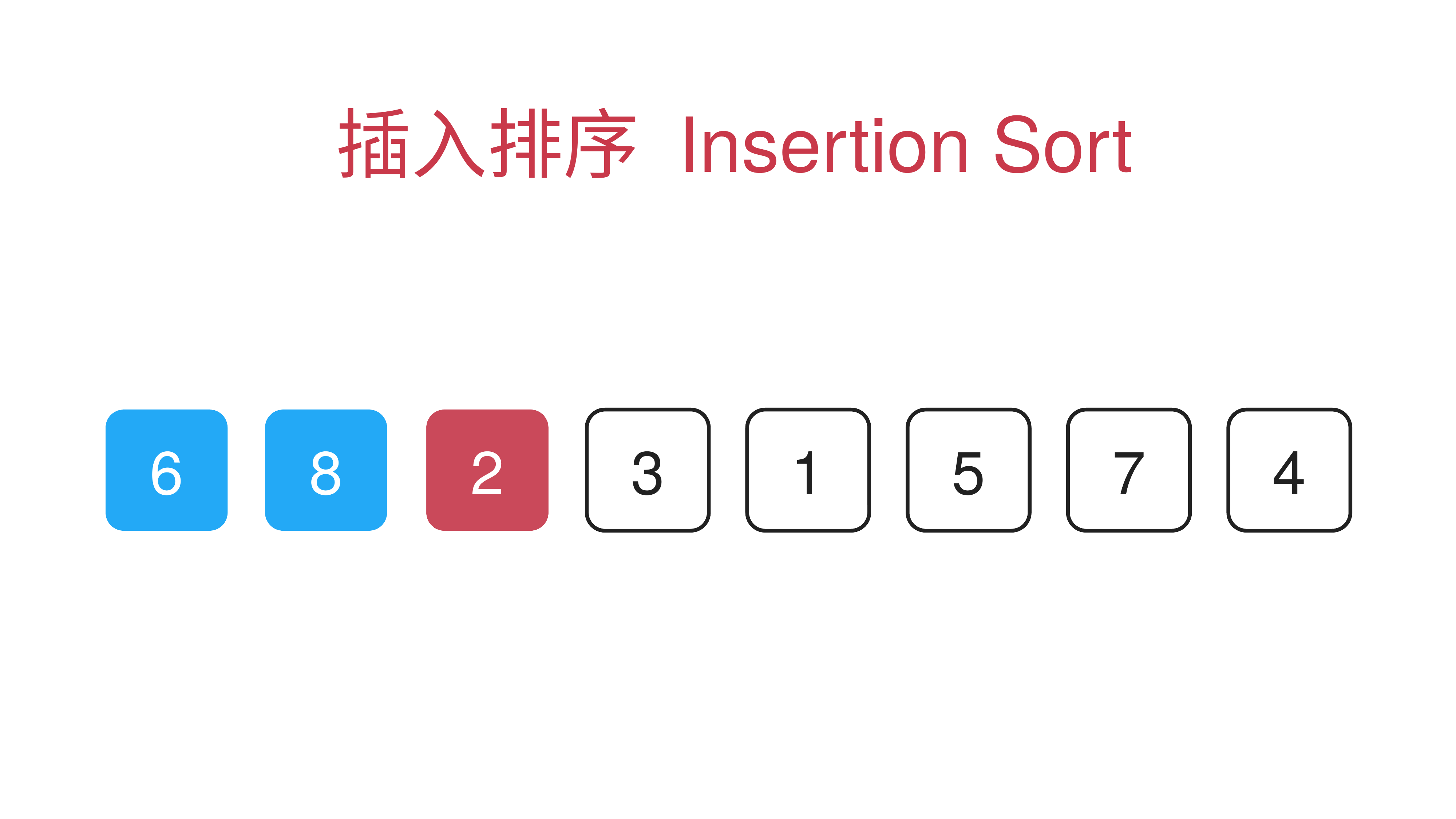

# 插入排序 Insertion Sort
6
8
2
2
3
1
5
7
4